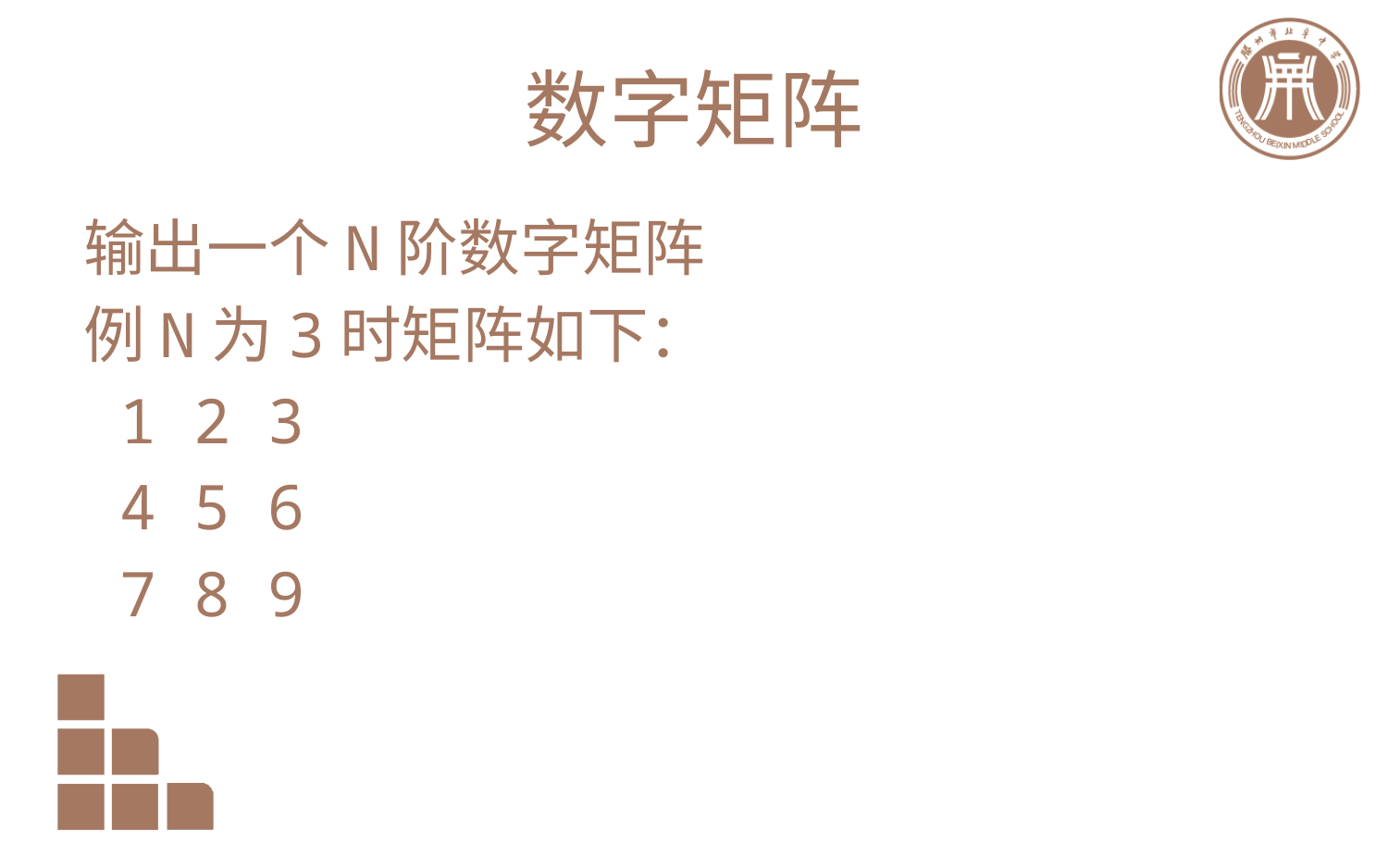

# 数字矩阵
输出一个N阶数字矩阵
例N为3时矩阵如下：
 1 2 3
 4 5 6
 7 8 9